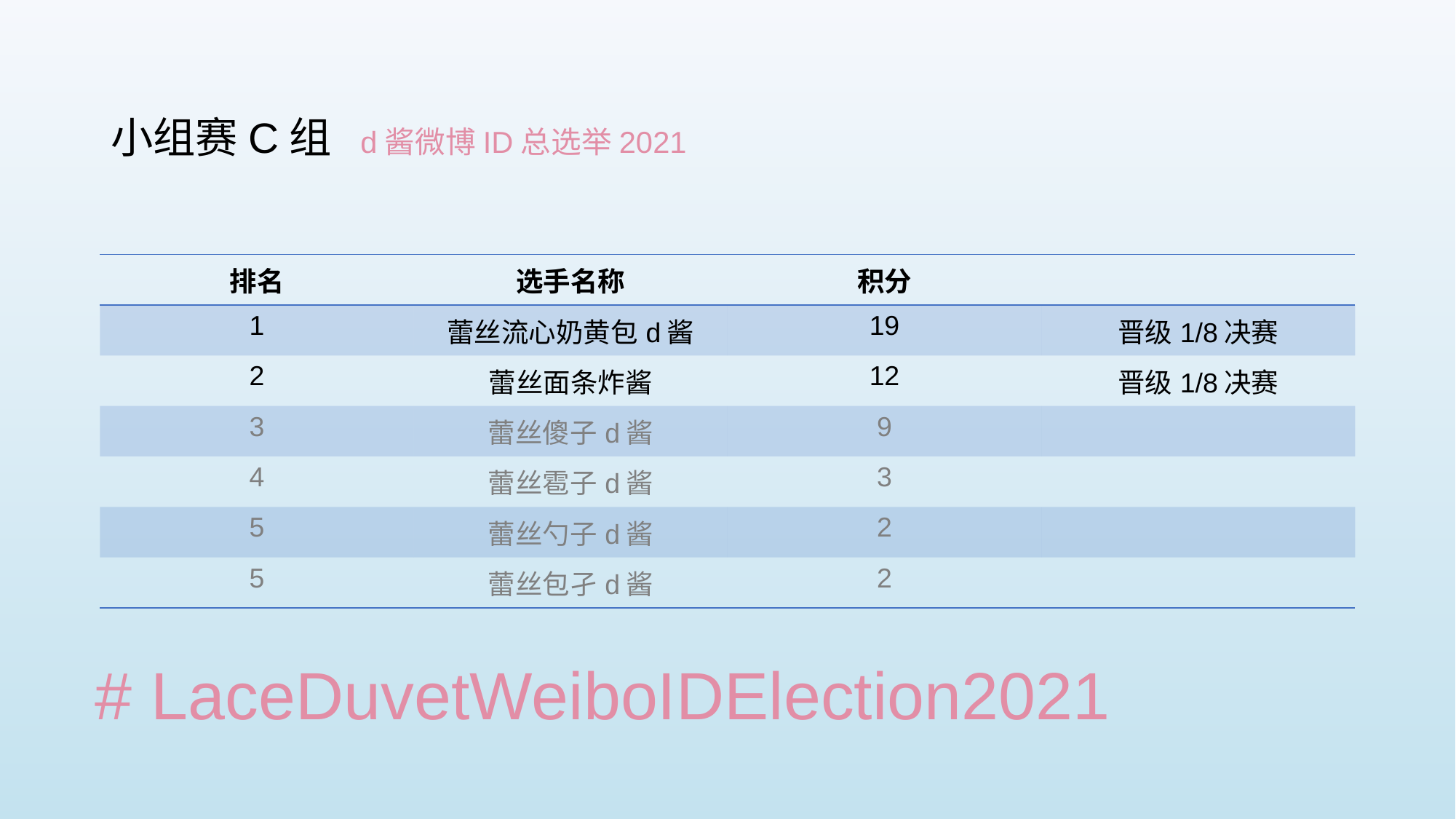

小组赛C组  d酱微博ID总选举2021
| 排名 | 选手名称 | 积分 |  |
| --- | --- | --- | --- |
| 1 | 蕾丝流心奶黄包d酱 | 19 | 晋级1/8决赛 |
| 2 | 蕾丝面条炸酱 | 12 | 晋级1/8决赛 |
| 3 | 蕾丝傻子d酱 | 9 |  |
| 4 | 蕾丝雹子d酱 | 3 |  |
| 5 | 蕾丝勺子d酱 | 2 |  |
| 5 | 蕾丝包孑d酱 | 2 |  |
# # LaceDuvetWeiboIDElection2021